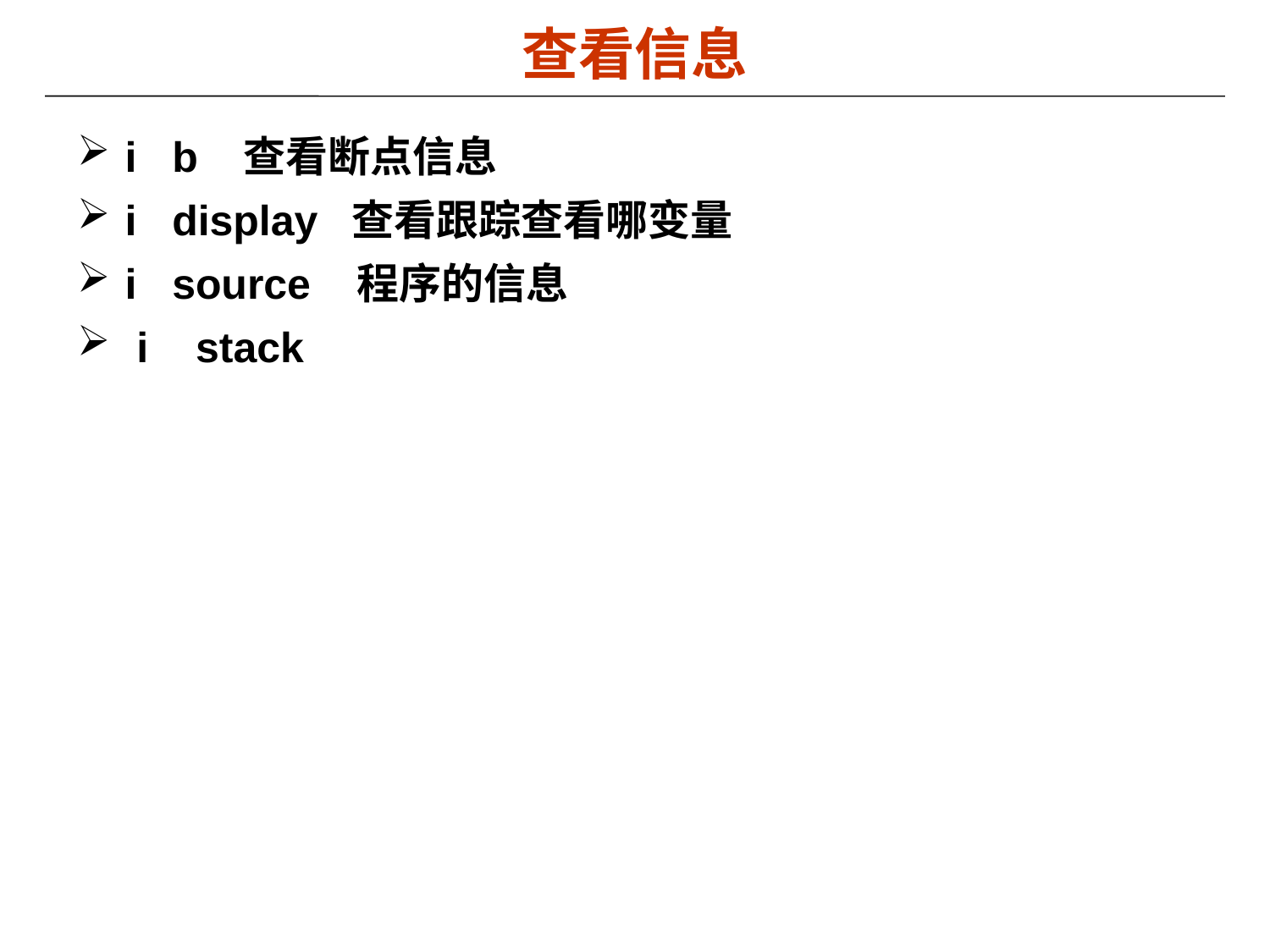

查看信息
i   b   查看断点信息
i   display  查看跟踪查看哪变量
i   source   程序的信息
 i    stack